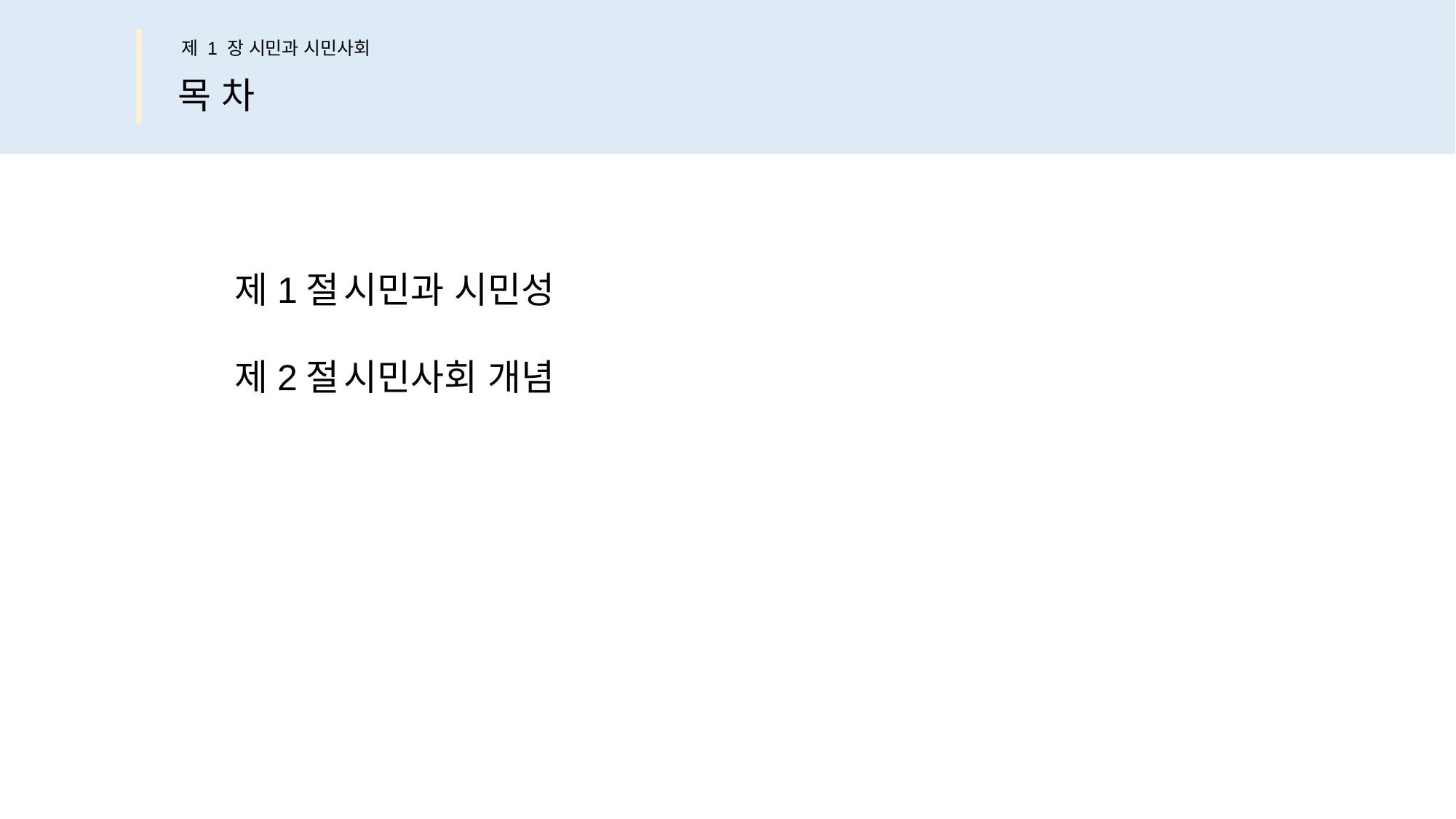

제 1 장 시민과 시민사회
목 차
제1절	시민과 시민성
제2절	시민사회 개념